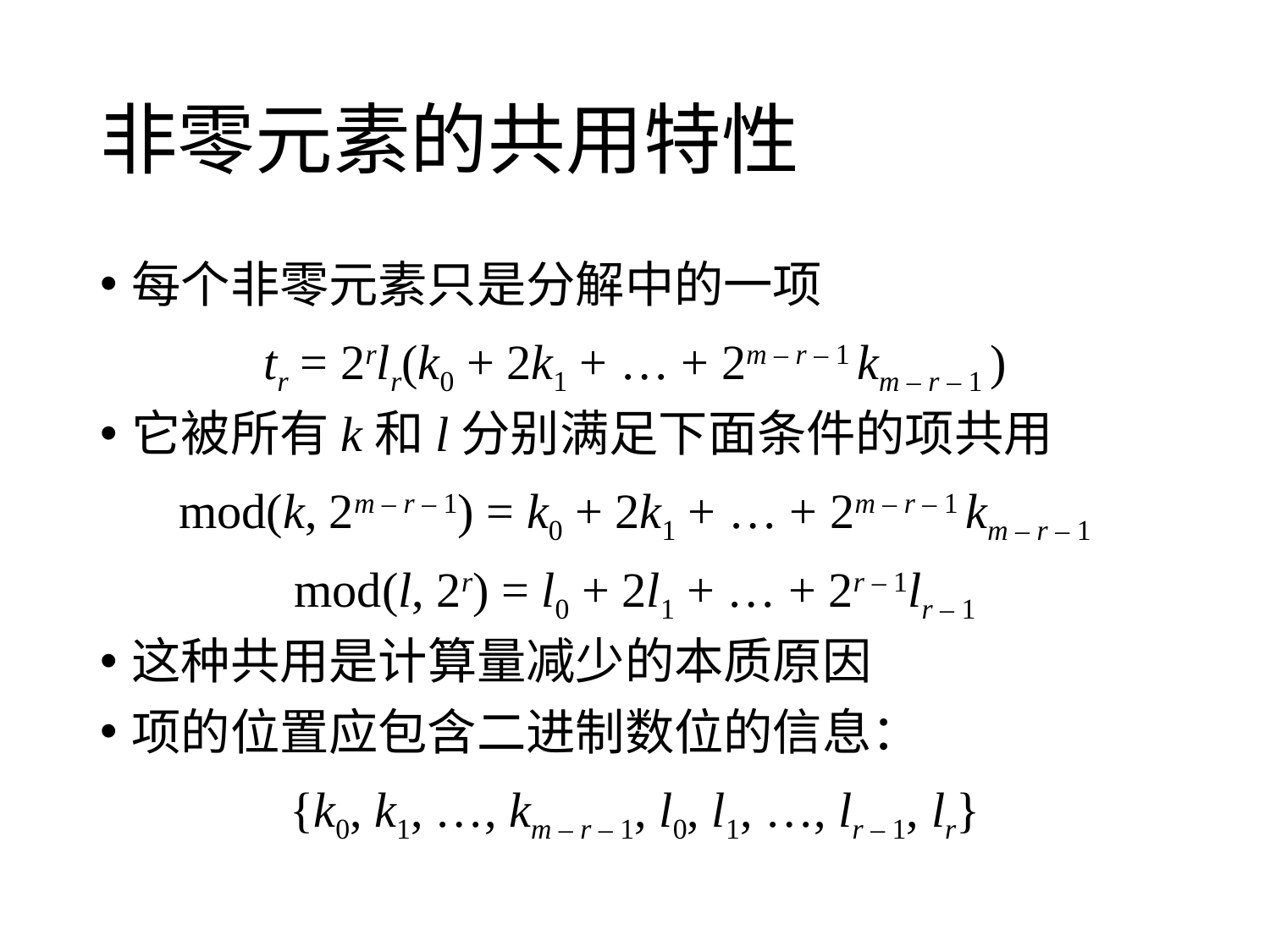

# 非零元素的共用特性
每个非零元素只是分解中的一项
tr = 2rlr(k0 + 2k1 + … + 2m – r – 1 km – r – 1 )
它被所有k和l分别满足下面条件的项共用
mod(k, 2m – r – 1) = k0 + 2k1 + … + 2m – r – 1 km – r – 1
mod(l, 2r) = l0 + 2l1 + … + 2r – 1lr – 1
这种共用是计算量减少的本质原因
项的位置应包含二进制数位的信息：
{k0, k1, …, km – r – 1, l0, l1, …, lr – 1, lr}